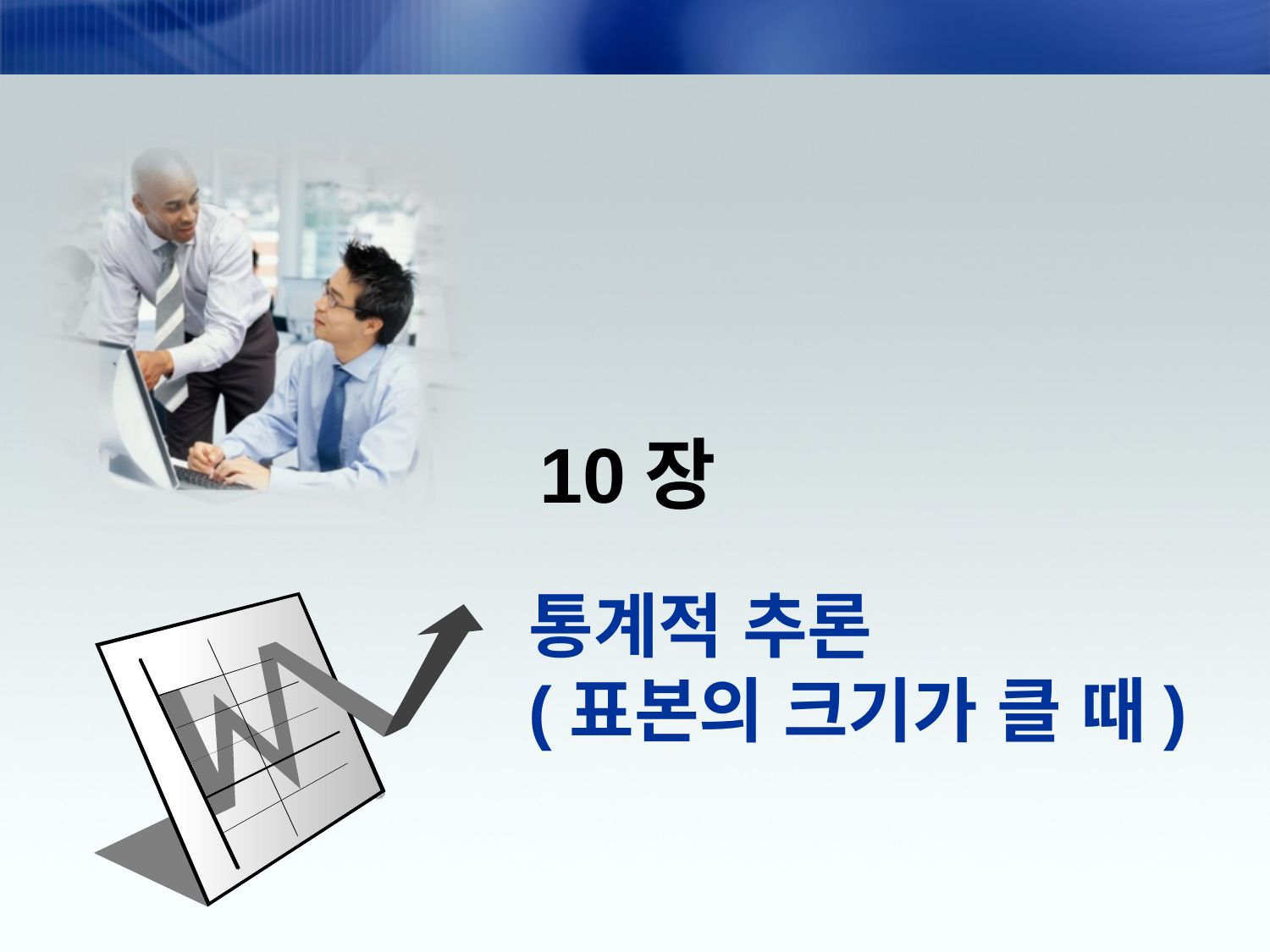

# 10장
통계적 추론
(표본의 크기가 클 때)